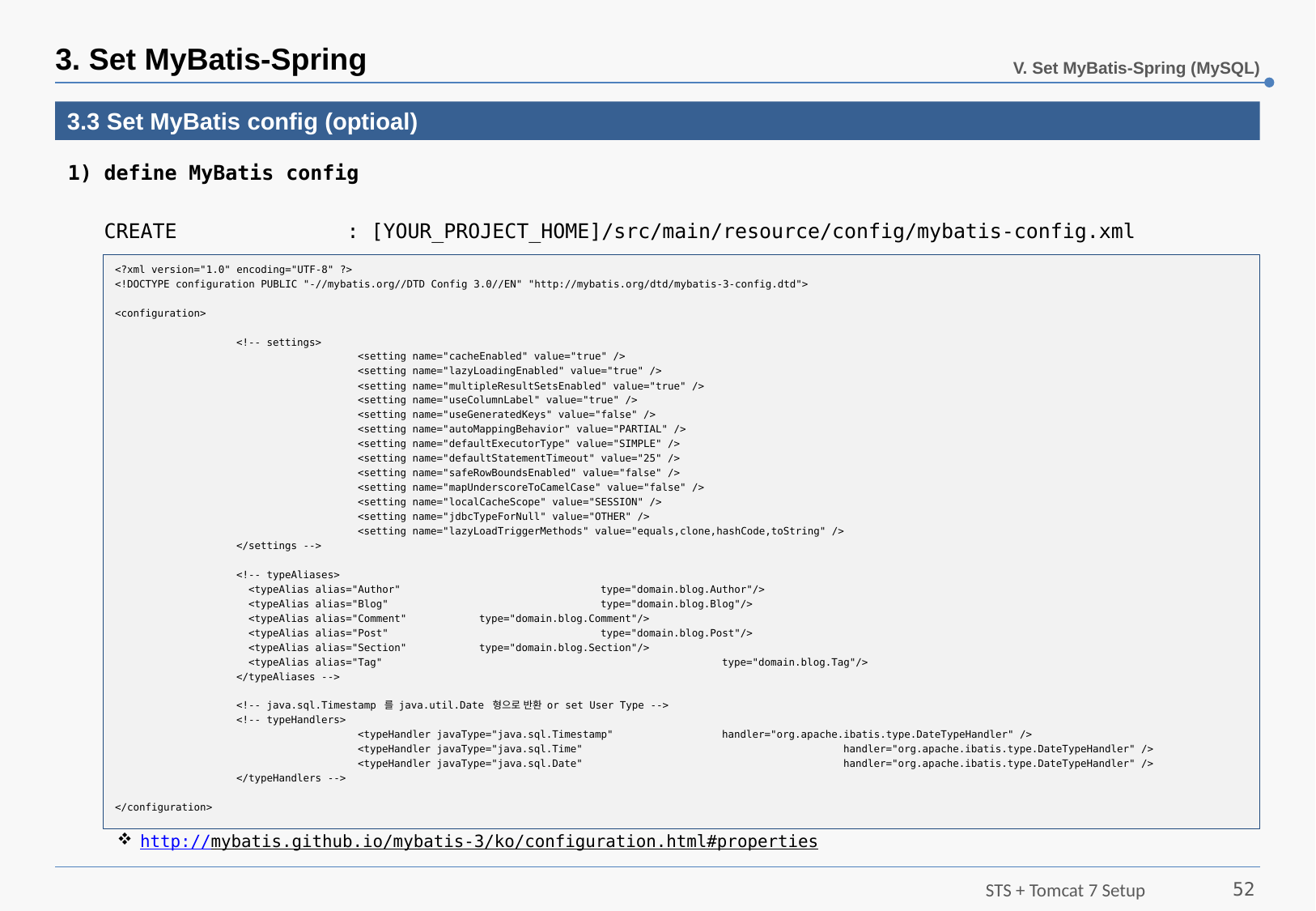

# 3. Set MyBatis-Spring
V. Set MyBatis-Spring (MySQL)
3.3 Set MyBatis config (optioal)
define MyBatis config
CREATE		: [YOUR_PROJECT_HOME]/src/main/resource/config/mybatis-config.xml
<?xml version="1.0" encoding="UTF-8" ?>
<!DOCTYPE configuration PUBLIC "-//mybatis.org//DTD Config 3.0//EN" "http://mybatis.org/dtd/mybatis-3-config.dtd">

<configuration>

	<!-- settings>
		<setting name="cacheEnabled" value="true" />
		<setting name="lazyLoadingEnabled" value="true" />
		<setting name="multipleResultSetsEnabled" value="true" />
		<setting name="useColumnLabel" value="true" />
		<setting name="useGeneratedKeys" value="false" />
		<setting name="autoMappingBehavior" value="PARTIAL" />
		<setting name="defaultExecutorType" value="SIMPLE" />
		<setting name="defaultStatementTimeout" value="25" />
		<setting name="safeRowBoundsEnabled" value="false" />
		<setting name="mapUnderscoreToCamelCase" value="false" />
		<setting name="localCacheScope" value="SESSION" />
		<setting name="jdbcTypeForNull" value="OTHER" />
		<setting name="lazyLoadTriggerMethods" value="equals,clone,hashCode,toString" />
	</settings -->

	<!-- typeAliases>
	  <typeAlias alias="Author"		type="domain.blog.Author"/>
	  <typeAlias alias="Blog" 		type="domain.blog.Blog"/>
	  <typeAlias alias="Comment" 	type="domain.blog.Comment"/>
	  <typeAlias alias="Post" 		type="domain.blog.Post"/>
	  <typeAlias alias="Section" 	type="domain.blog.Section"/>
	  <typeAlias alias="Tag" 			type="domain.blog.Tag"/>
	</typeAliases -->

	<!-- java.sql.Timestamp 를 java.util.Date 형으로 반환 or set User Type -->
	<!-- typeHandlers>
		<typeHandler javaType="java.sql.Timestamp" 	handler="org.apache.ibatis.type.DateTypeHandler" />
		<typeHandler javaType="java.sql.Time" 			handler="org.apache.ibatis.type.DateTypeHandler" />
		<typeHandler javaType="java.sql.Date" 			handler="org.apache.ibatis.type.DateTypeHandler" />
	</typeHandlers -->

</configuration>
http://mybatis.github.io/mybatis-3/ko/configuration.html#properties
52